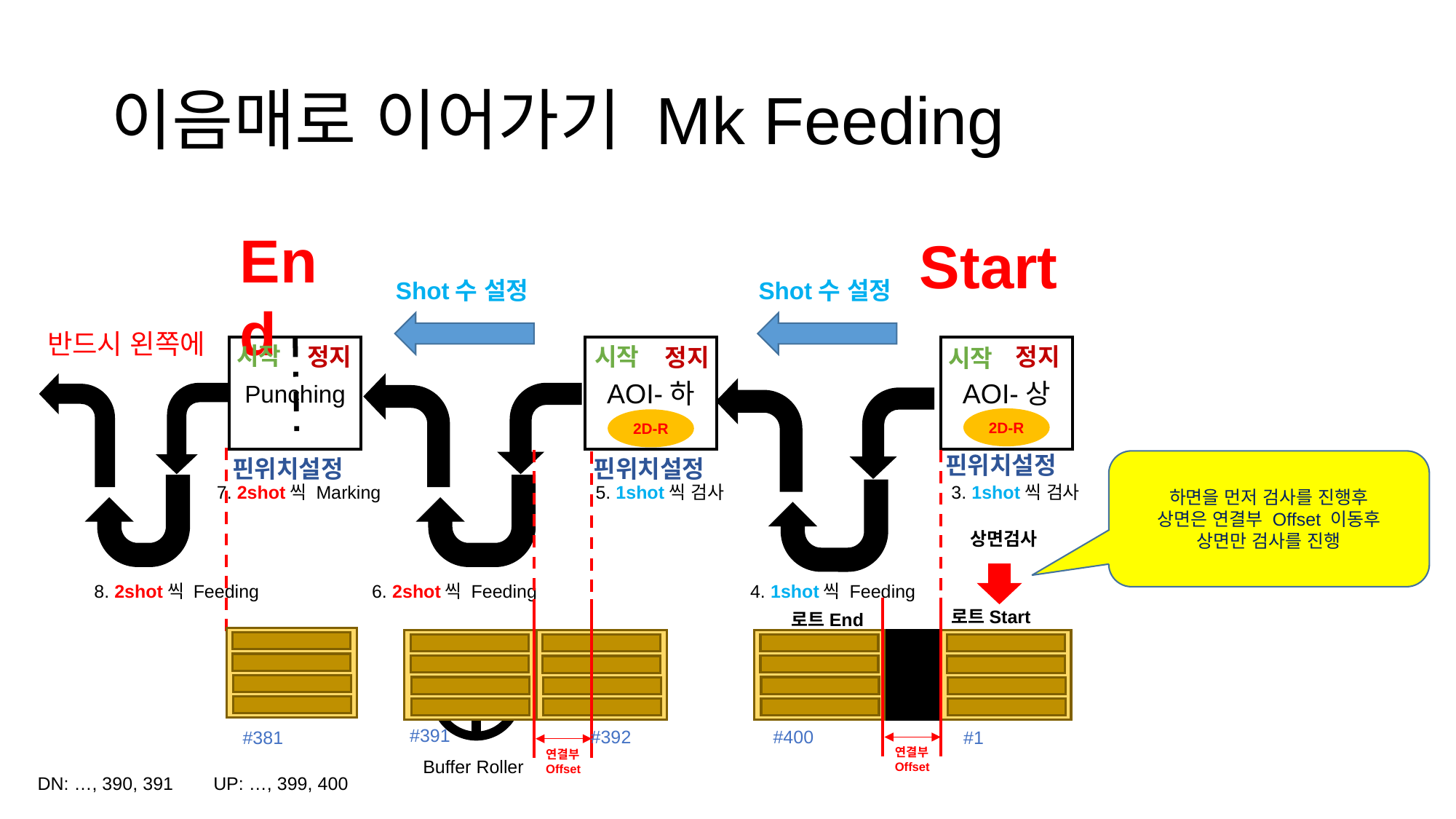

# 이음매로 이어가기 Mk Feeding
End
Start
Shot수 설정

Shot수 설정

반드시 왼쪽에
AOI-하
AOI-상
Punching

핀위치설정
핀위치설정
핀위치설정
7. 2shot씩 Marking
5. 1shot씩 검사
3. 1shot씩 검사
8. 2shot씩 Feeding
6. 2shot씩 Feeding
4. 1shot씩 Feeding

Buffer Roller
시작
정지
정지
시작
정지
시작
2D-R
2D-R

하면을 먼저 검사를 진행후
상면은 연결부 Offset 이동후
상면만 검사를 진행
상면검사

연결부
Offset
로트Start
로트End

#391
#392
#400
#381
#1
연결부
Offset
UP: …, 399, 400
DN: …, 390, 391